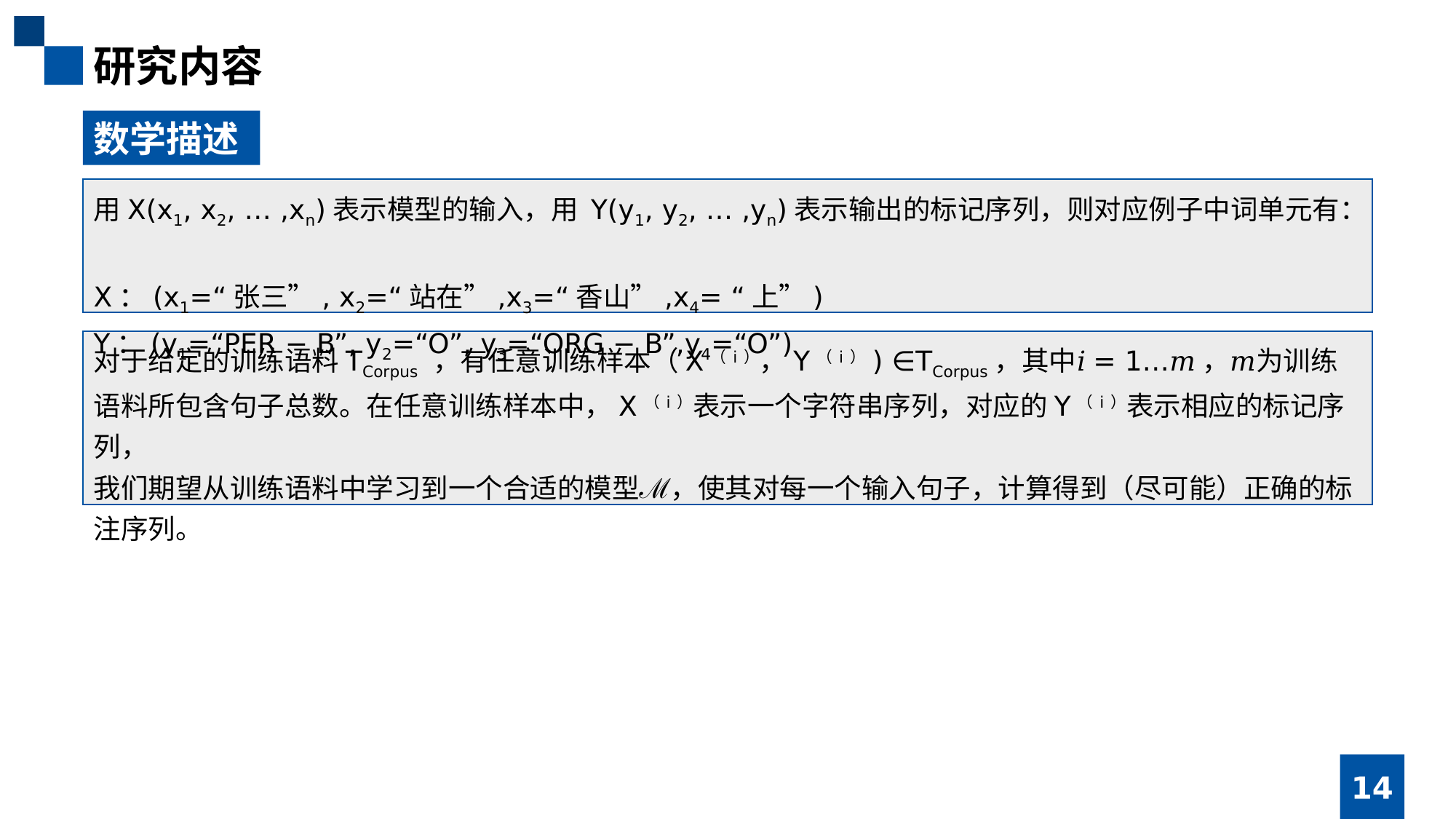

研究内容
数学描述
用X(x1, x2, … ,xn)表示模型的输入，用 Y(y1, y2, … ,yn)表示输出的标记序列，则对应例子中词单元有：
X：(x1=“张三”, x2=“站在”,x3=“香山”,x4= “上”)
Y：(y1=“PER − B”, y2=“O”, y3=“ORG − B”,y4=“O”)

对于给定的训练语料TCorpus ，有任意训练样本（X（i），Y（i）) ∈TCorpus，其中𝑖= 1…𝑚，𝑚为训练语料所包含句子总数。在任意训练样本中，X（i）表示一个字符串序列，对应的Y（i）表示相应的标记序列，
我们期望从训练语料中学习到一个合适的模型ℳ，使其对每一个输入句子，计算得到（尽可能）正确的标注序列。

14